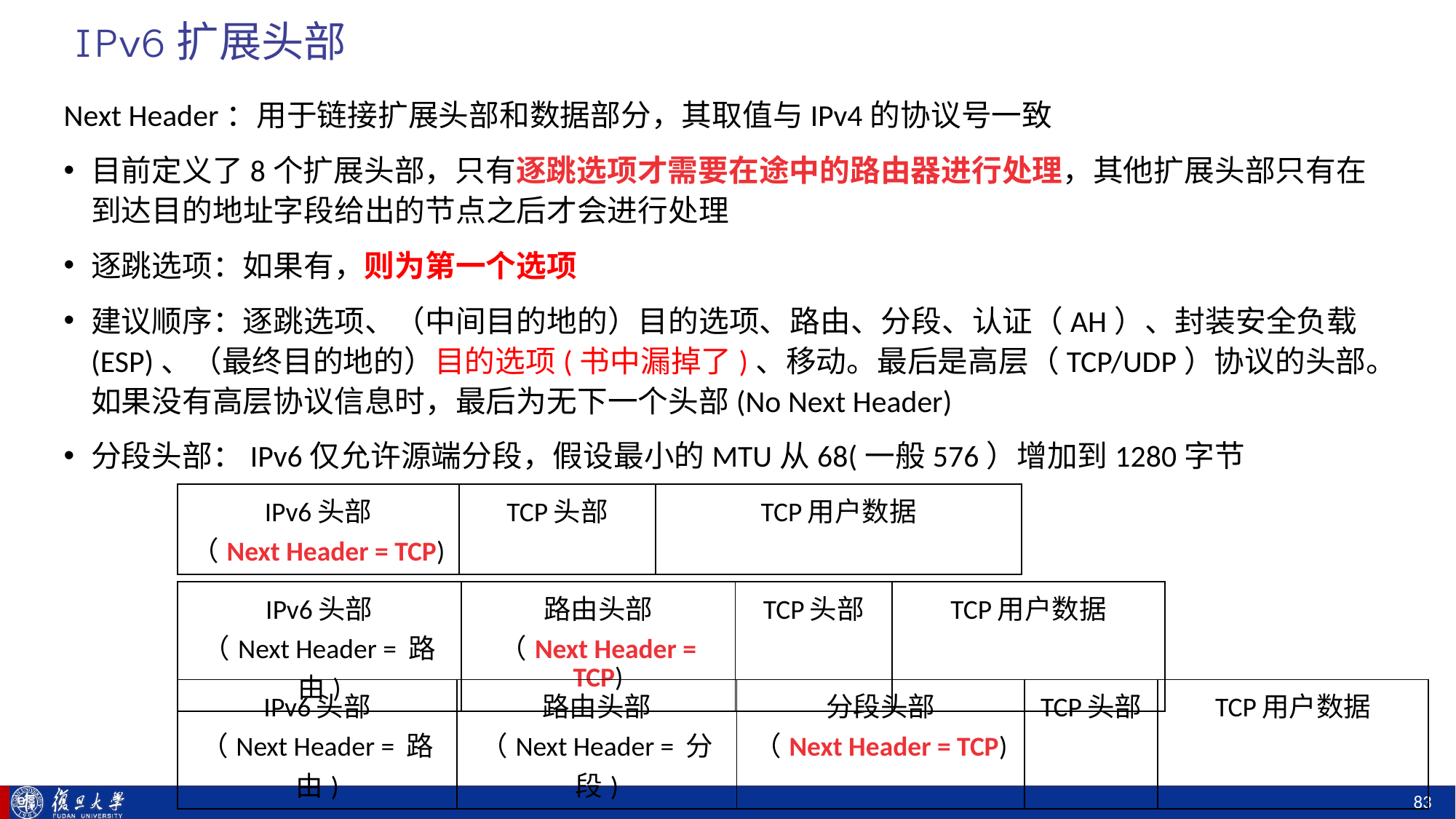

# IPv6扩展头部
Next Header：用于链接扩展头部和数据部分，其取值与IPv4的协议号一致
目前定义了8个扩展头部，只有逐跳选项才需要在途中的路由器进行处理，其他扩展头部只有在到达目的地址字段给出的节点之后才会进行处理
逐跳选项：如果有，则为第一个选项
建议顺序：逐跳选项、（中间目的地的）目的选项、路由、分段、认证（AH）、封装安全负载(ESP)、（最终目的地的）目的选项(书中漏掉了)、移动。最后是高层（TCP/UDP）协议的头部。如果没有高层协议信息时，最后为无下一个头部(No Next Header)
分段头部：IPv6仅允许源端分段，假设最小的MTU从68(一般576）增加到1280字节

| IPv6头部 （Next Header = TCP) | TCP头部 | TCP用户数据 |
| --- | --- | --- |
| IPv6头部 （Next Header = 路由) | 路由头部 （Next Header = TCP) | TCP头部 | TCP用户数据 |
| --- | --- | --- | --- |
| IPv6头部 （Next Header = 路由) | 路由头部 （Next Header = 分段) | 分段头部 （Next Header = TCP) | TCP头部 | TCP用户数据 |
| --- | --- | --- | --- | --- |